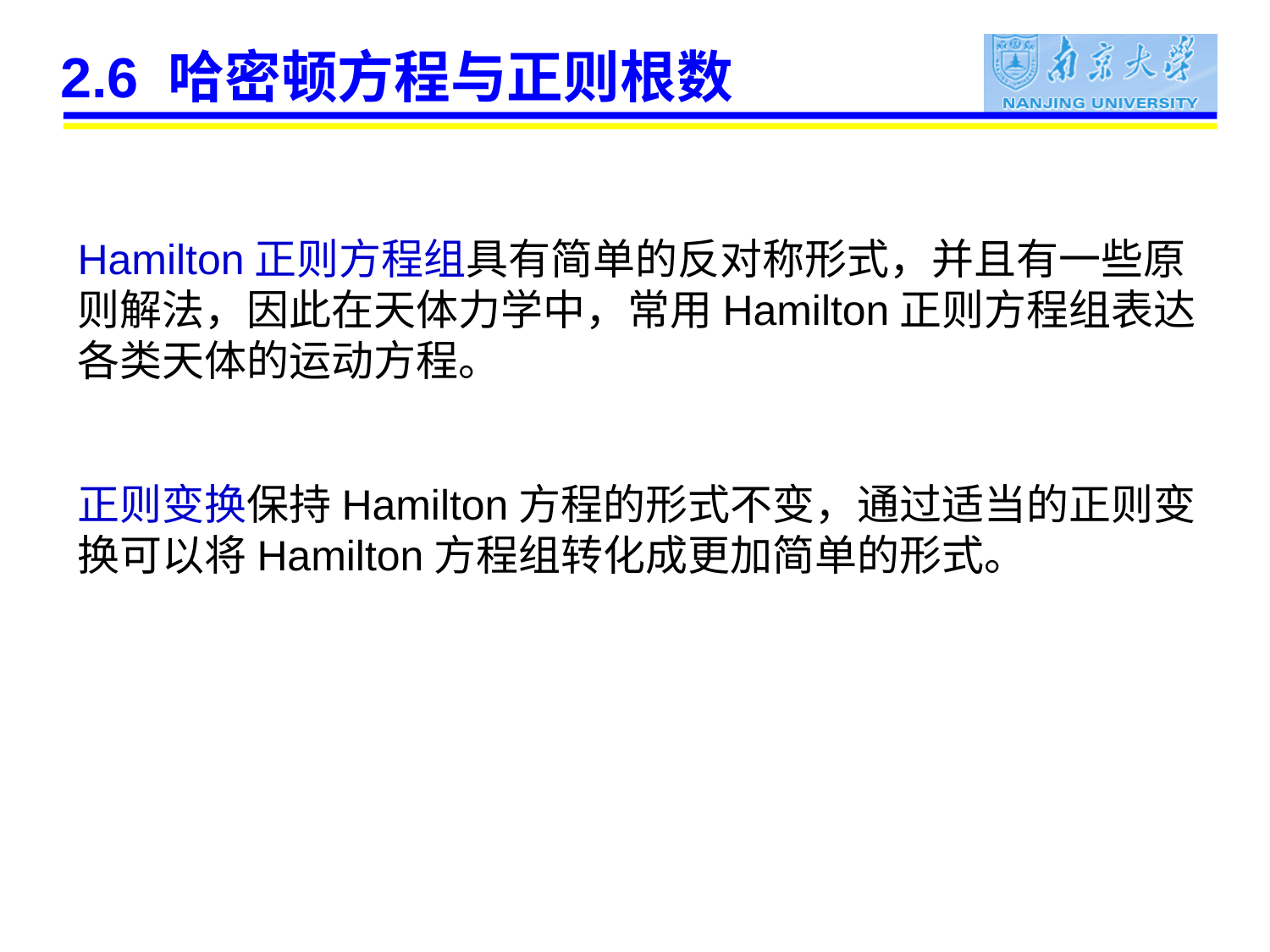

# 2.6 哈密顿方程与正则根数
Hamilton正则方程组具有简单的反对称形式，并且有一些原则解法，因此在天体力学中，常用Hamilton正则方程组表达各类天体的运动方程。

正则变换保持Hamilton方程的形式不变，通过适当的正则变换可以将Hamilton方程组转化成更加简单的形式。